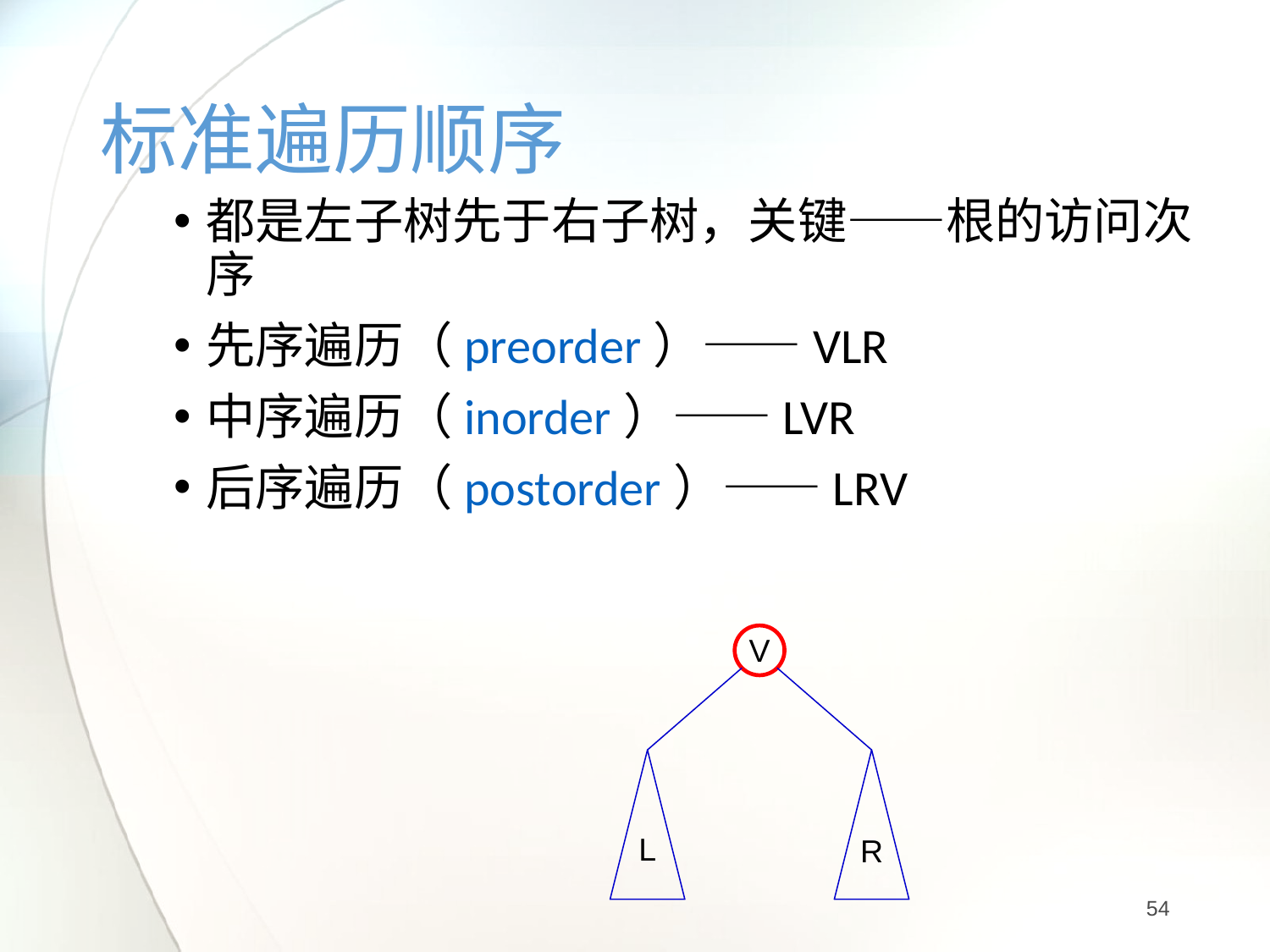

# 标准遍历顺序
都是左子树先于右子树，关键——根的访问次序
先序遍历（preorder）——VLR
中序遍历（inorder）——LVR
后序遍历（postorder）——LRV
V

L
R
54